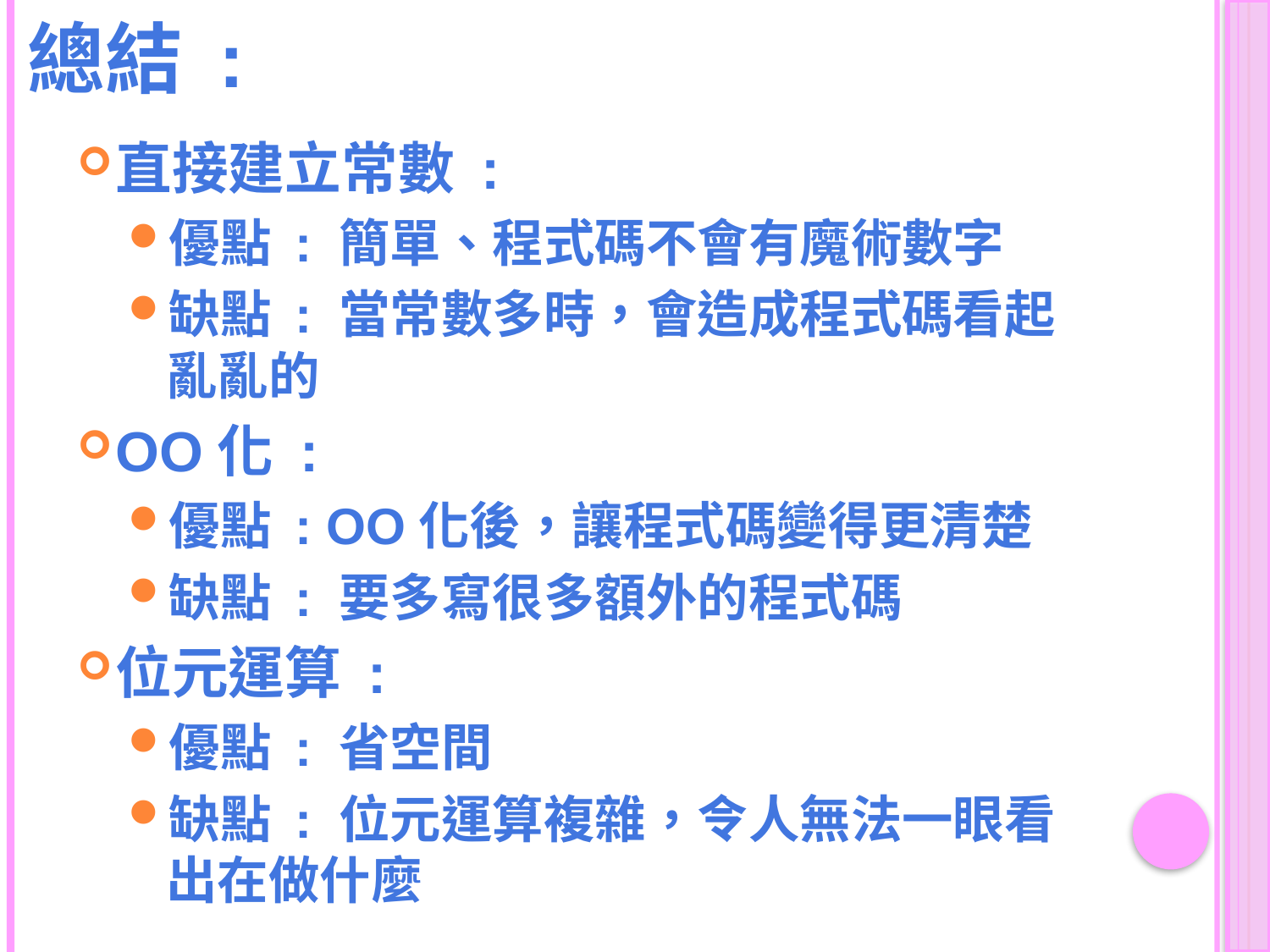

# 總結 :
直接建立常數 :
優點 : 簡單、程式碼不會有魔術數字
缺點 : 當常數多時，會造成程式碼看起亂亂的
OO化 :
優點 : OO化後，讓程式碼變得更清楚
缺點 : 要多寫很多額外的程式碼
位元運算 :
優點 : 省空間
缺點 : 位元運算複雜，令人無法一眼看出在做什麼